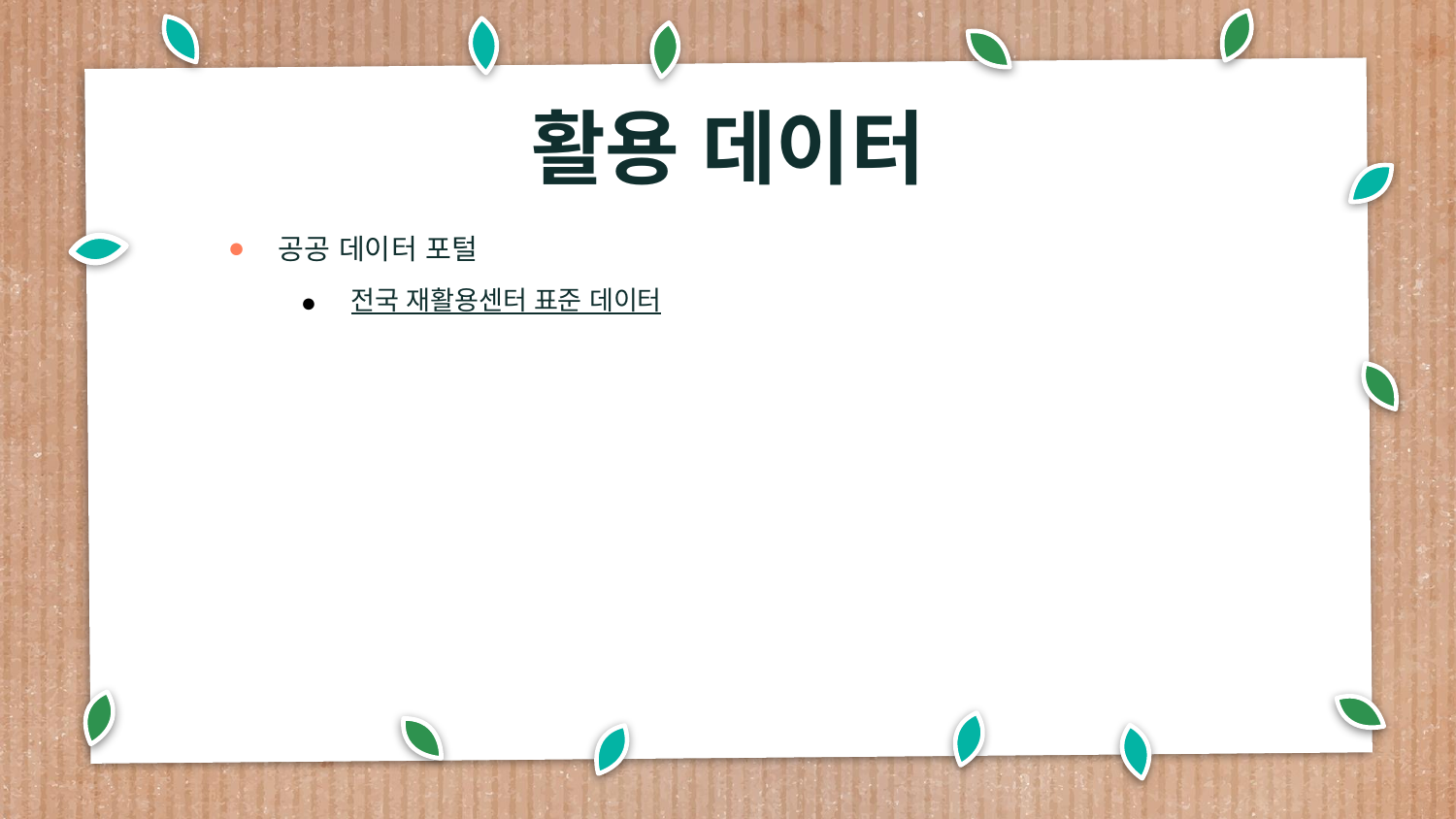

# 활용 데이터
공공 데이터 포털
전국 재활용센터 표준 데이터